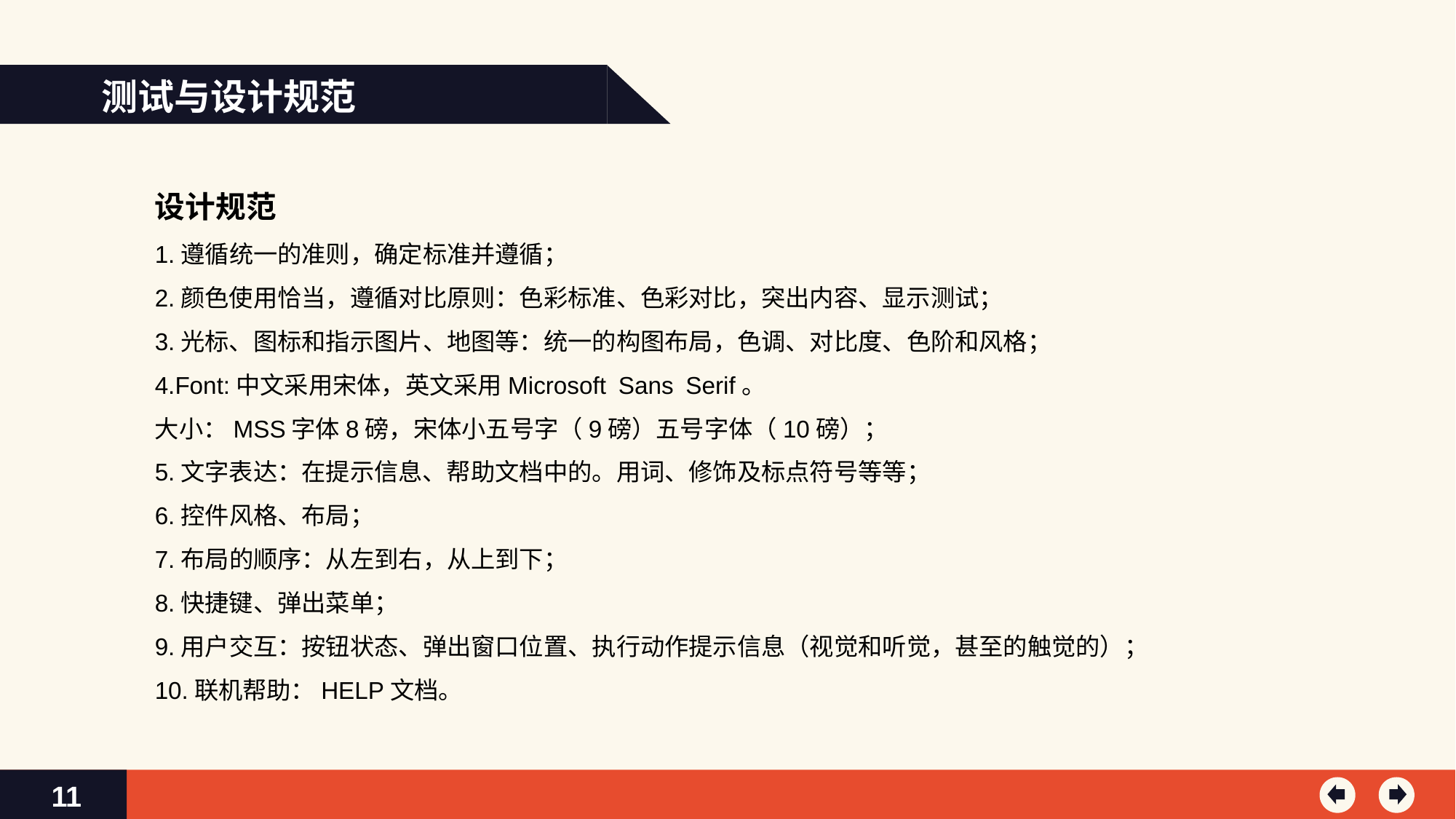

测试与设计规范
设计规范
1.遵循统一的准则，确定标准并遵循；
2.颜色使用恰当，遵循对比原则：色彩标准、色彩对比，突出内容、显示测试；
3.光标、图标和指示图片、地图等：统一的构图布局，色调、对比度、色阶和风格；
4.Font:中文采用宋体，英文采用Microsoft Sans Serif。
大小：MSS字体8磅，宋体小五号字（9磅）五号字体（10磅）；
5.文字表达：在提示信息、帮助文档中的。用词、修饰及标点符号等等；
6.控件风格、布局；
7.布局的顺序：从左到右，从上到下；
8.快捷键、弹出菜单；
9.用户交互：按钮状态、弹出窗口位置、执行动作提示信息（视觉和听觉，甚至的触觉的）；
10.联机帮助：HELP文档。
11